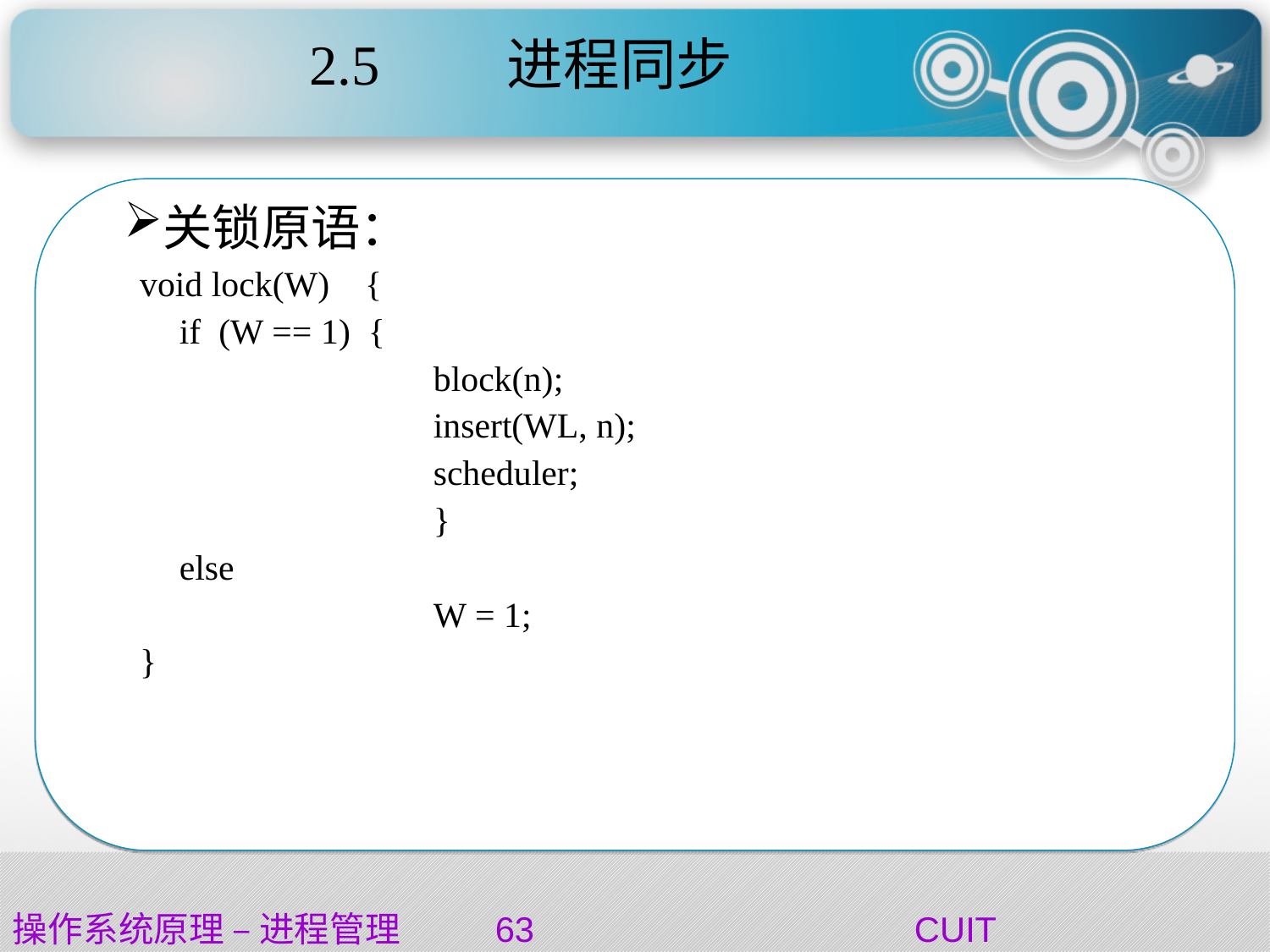

# 2.5	     进程同步
关锁原语：
void lock(W)    {
	if  (W == 1)  {
			block(n);
			insert(WL, n);
			scheduler;
			}
	else
			W = 1;
}